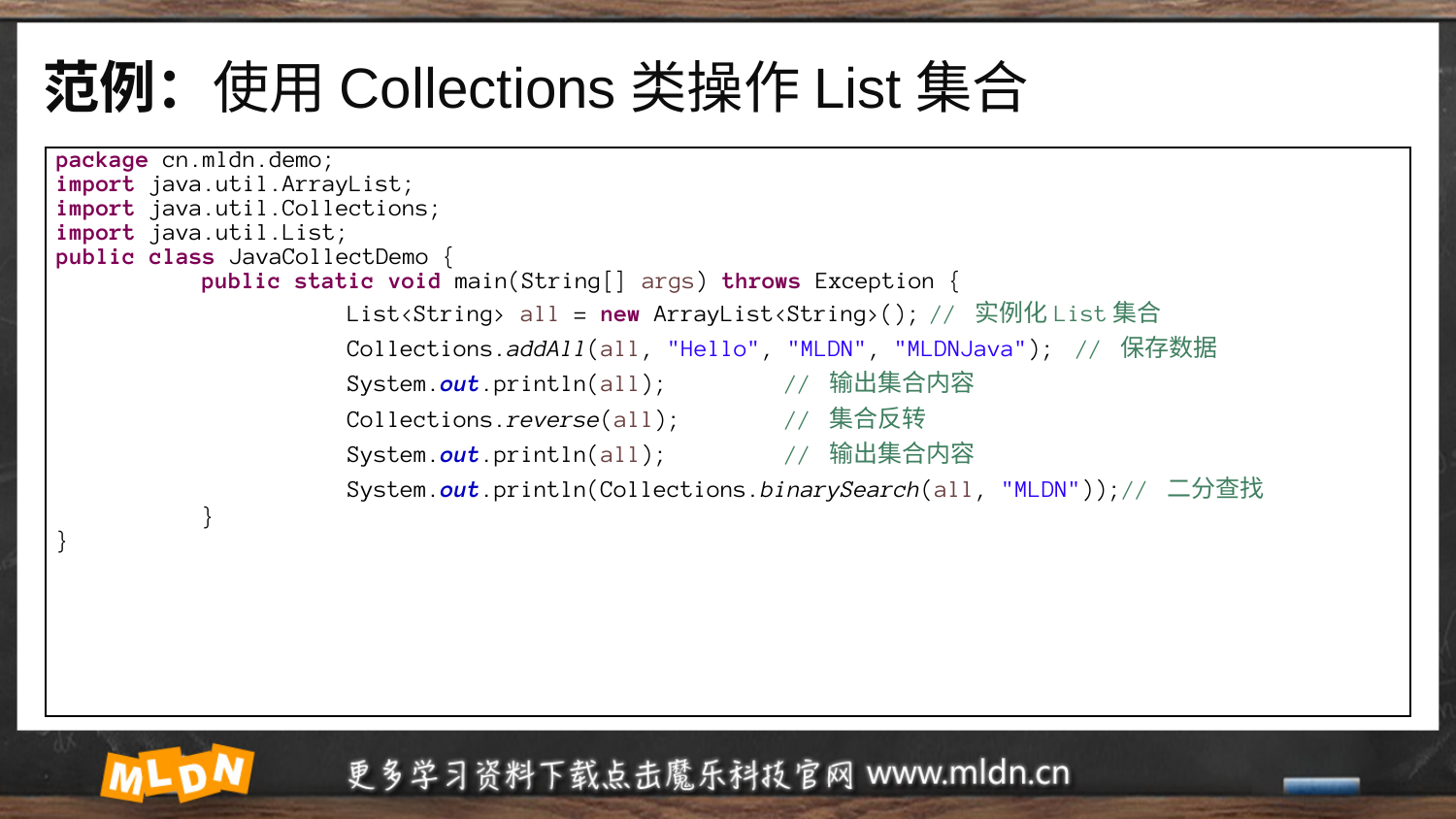

# 范例：使用Collections类操作List集合
| package cn.mldn.demo; import java.util.ArrayList; import java.util.Collections; import java.util.List; public class JavaCollectDemo { public static void main(String[] args) throws Exception { List<String> all = new ArrayList<String>(); // 实例化List集合 Collections.addAll(all, "Hello", "MLDN", "MLDNJava"); // 保存数据 System.out.println(all); // 输出集合内容 Collections.reverse(all); // 集合反转 System.out.println(all); // 输出集合内容 System.out.println(Collections.binarySearch(all, "MLDN"));// 二分查找 } } |
| --- |